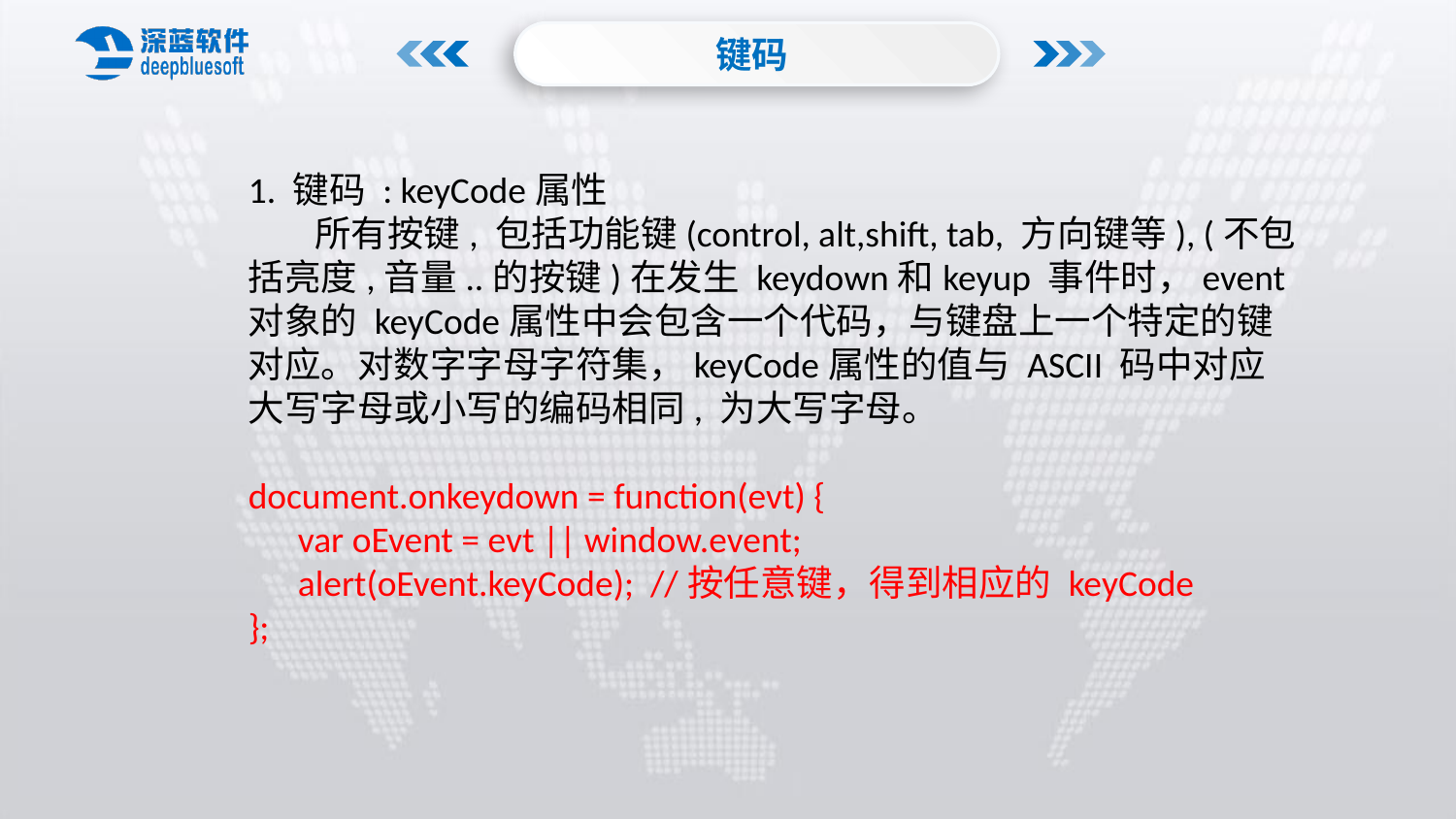

键码

1. 键码 : keyCode属性
       所有按键, 包括功能键(control, alt,shift, tab, 方向键等), (不包括亮度,音量..的按键)在发生 keydown和keyup 事件时，event对象的 keyCode属性中会包含一个代码，与键盘上一个特定的键对应。对数字字母字符集，keyCode属性的值与 ASCII 码中对应大写字母或小写的编码相同, 为大写字母。

document.onkeydown = function(evt) {
      var oEvent = evt || window.event;
      alert(oEvent.keyCode);  //按任意键，得到相应的 keyCode
};